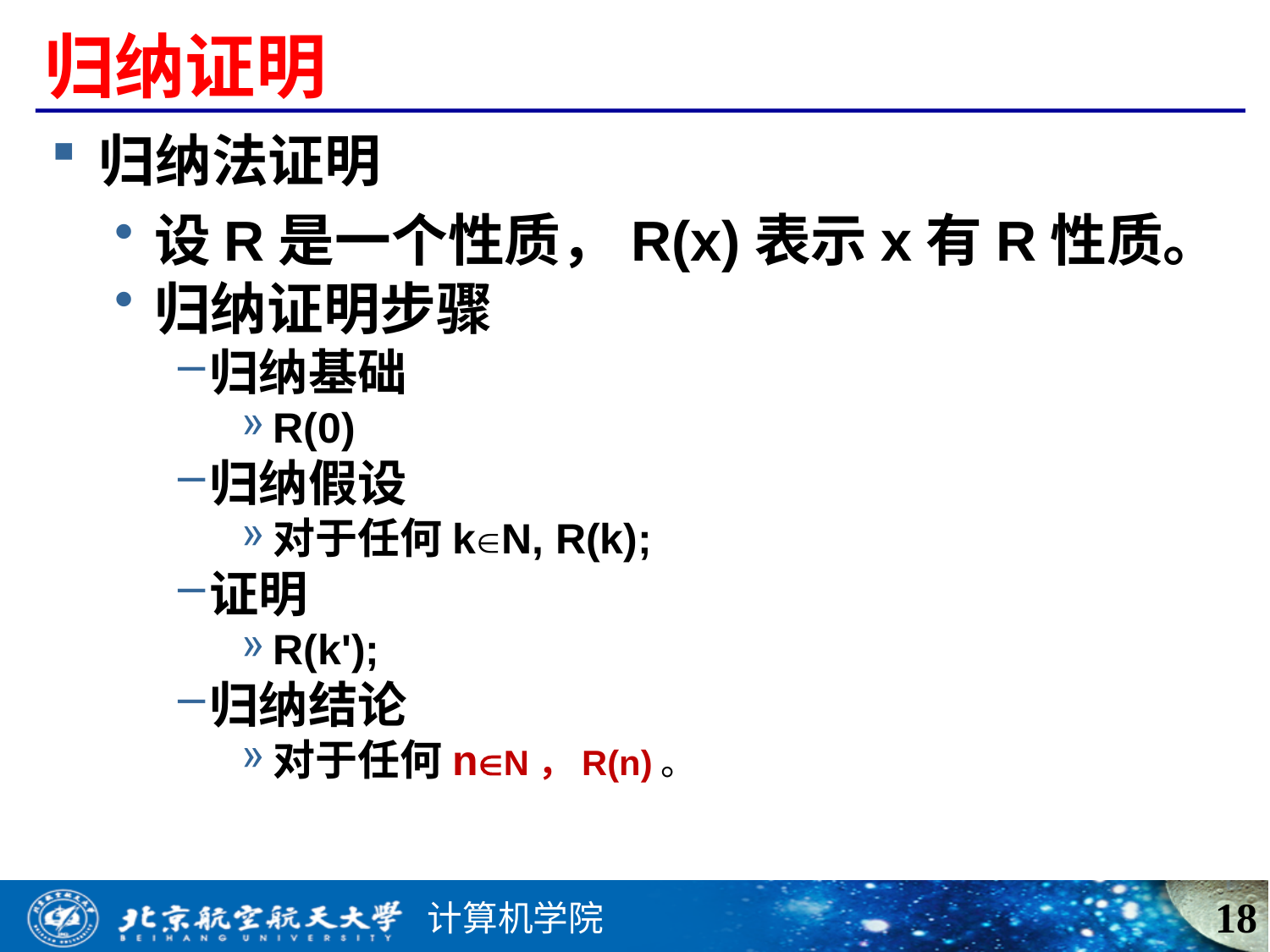

# 归纳证明
归纳法证明
设R是一个性质，R(x)表示x有R性质。
归纳证明步骤
归纳基础
R(0)
归纳假设
对于任何k∈N, R(k);
证明
R(k');
归纳结论
对于任何n∈N，R(n)。